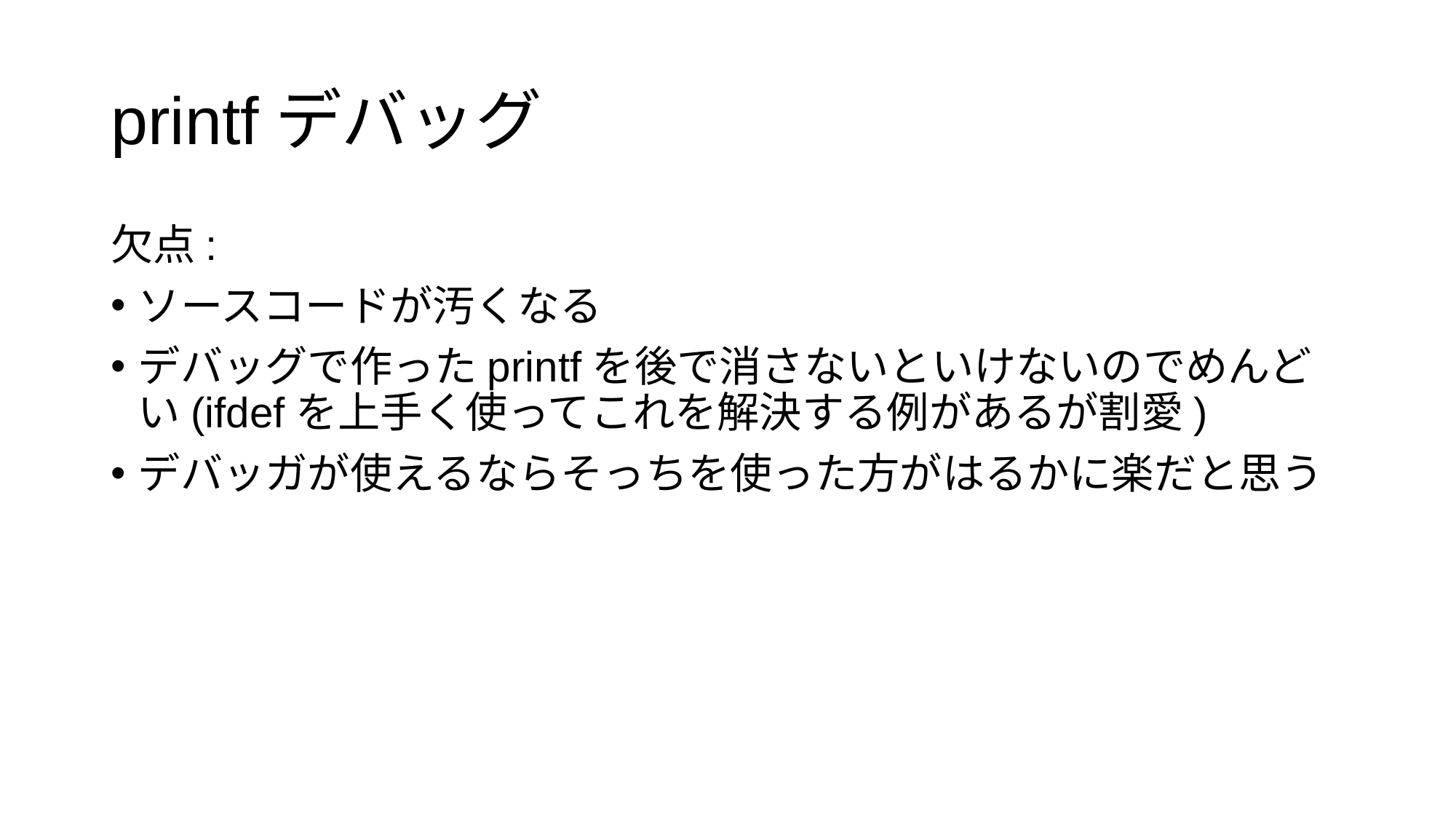

# printfデバッグ
欠点:
ソースコードが汚くなる
デバッグで作ったprintfを後で消さないといけないのでめんどい(ifdefを上手く使ってこれを解決する例があるが割愛)
デバッガが使えるならそっちを使った方がはるかに楽だと思う